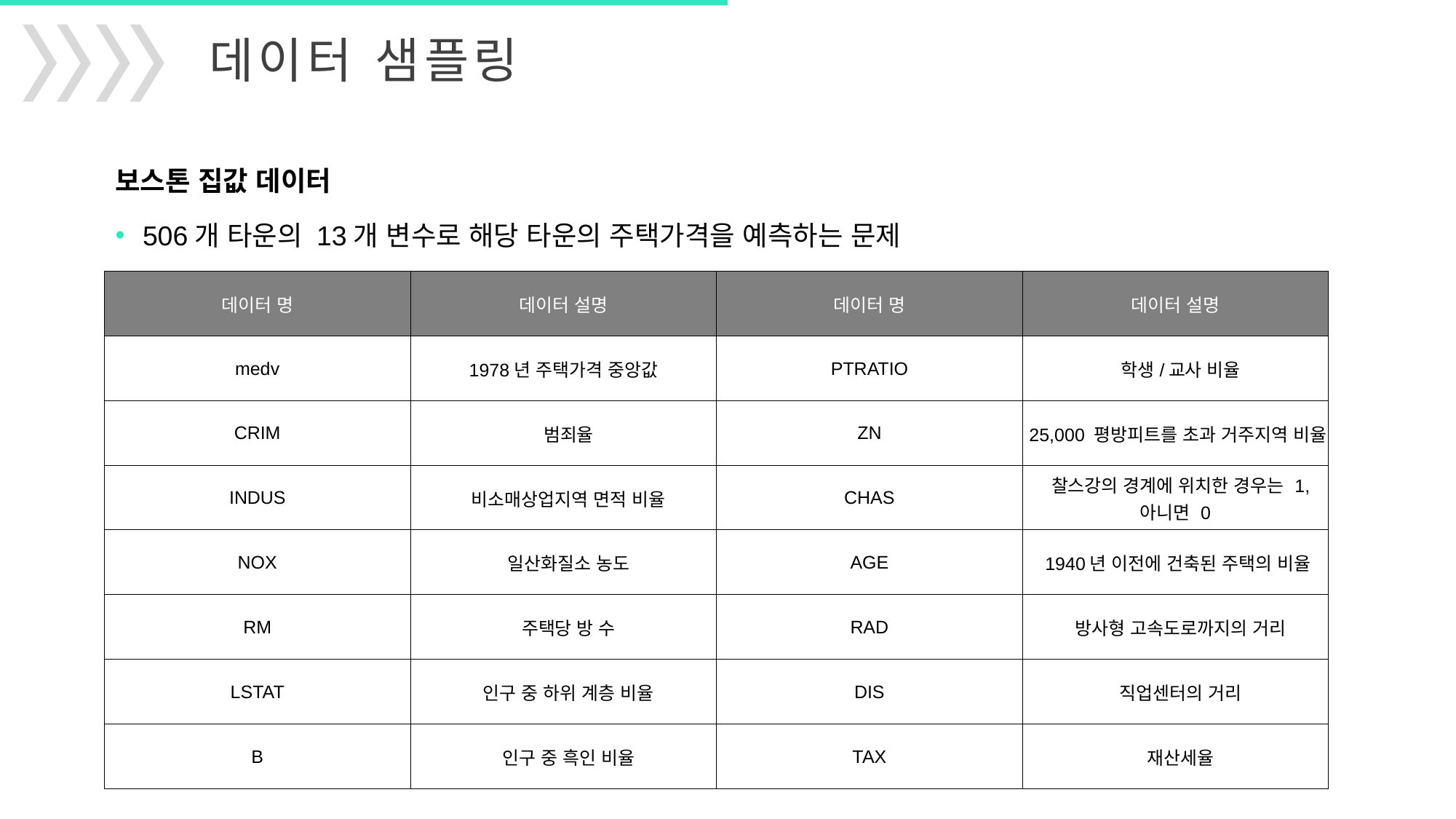

데이터 샘플링

보스톤 집값 데이터
506개 타운의 13개 변수로 해당 타운의 주택가격을 예측하는 문제
| 데이터 명 | 데이터 설명 | 데이터 명 | 데이터 설명 |
| --- | --- | --- | --- |
| medv | 1978년 주택가격 중앙값 | PTRATIO | 학생/교사 비율 |
| CRIM | 범죄율 | ZN | 25,000 평방피트를 초과 거주지역 비율 |
| INDUS | 비소매상업지역 면적 비율 | CHAS | 찰스강의 경계에 위치한 경우는 1, 아니면 0 |
| NOX | 일산화질소 농도 | AGE | 1940년 이전에 건축된 주택의 비율 |
| RM | 주택당 방 수 | RAD | 방사형 고속도로까지의 거리 |
| LSTAT | 인구 중 하위 계층 비율 | DIS | 직업센터의 거리 |
| B | 인구 중 흑인 비율 | TAX | 재산세율 |